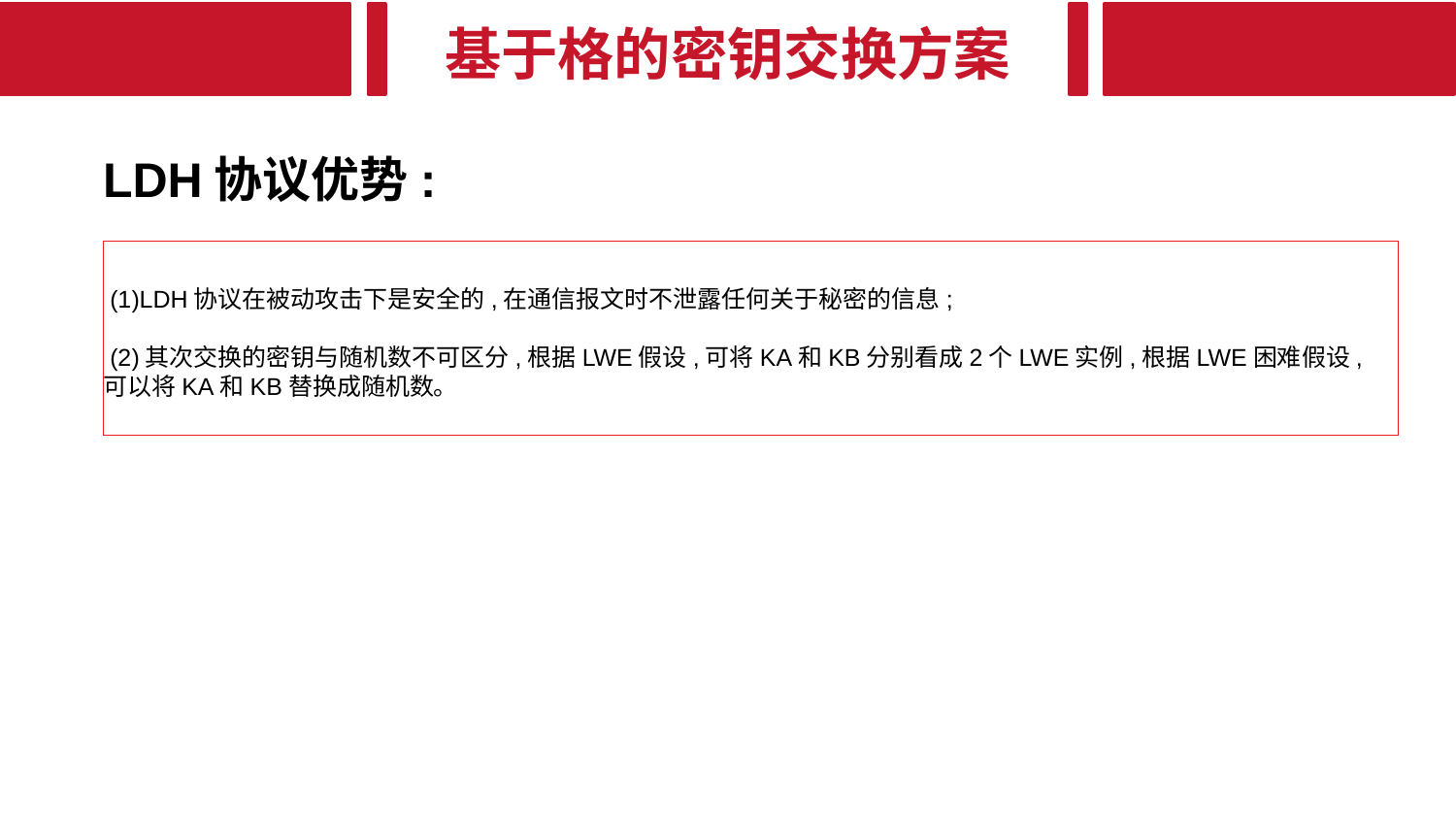

基于格的密钥交换方案
LDH协议优势:

 (1)LDH协议在被动攻击下是安全的,在通信报文时不泄露任何关于秘密的信息;

 (2)其次交换的密钥与随机数不可区分,根据LWE假设,可将KA和KB分别看成2个LWE实例,根据LWE困难假设, 可以将KA和KB替换成随机数。